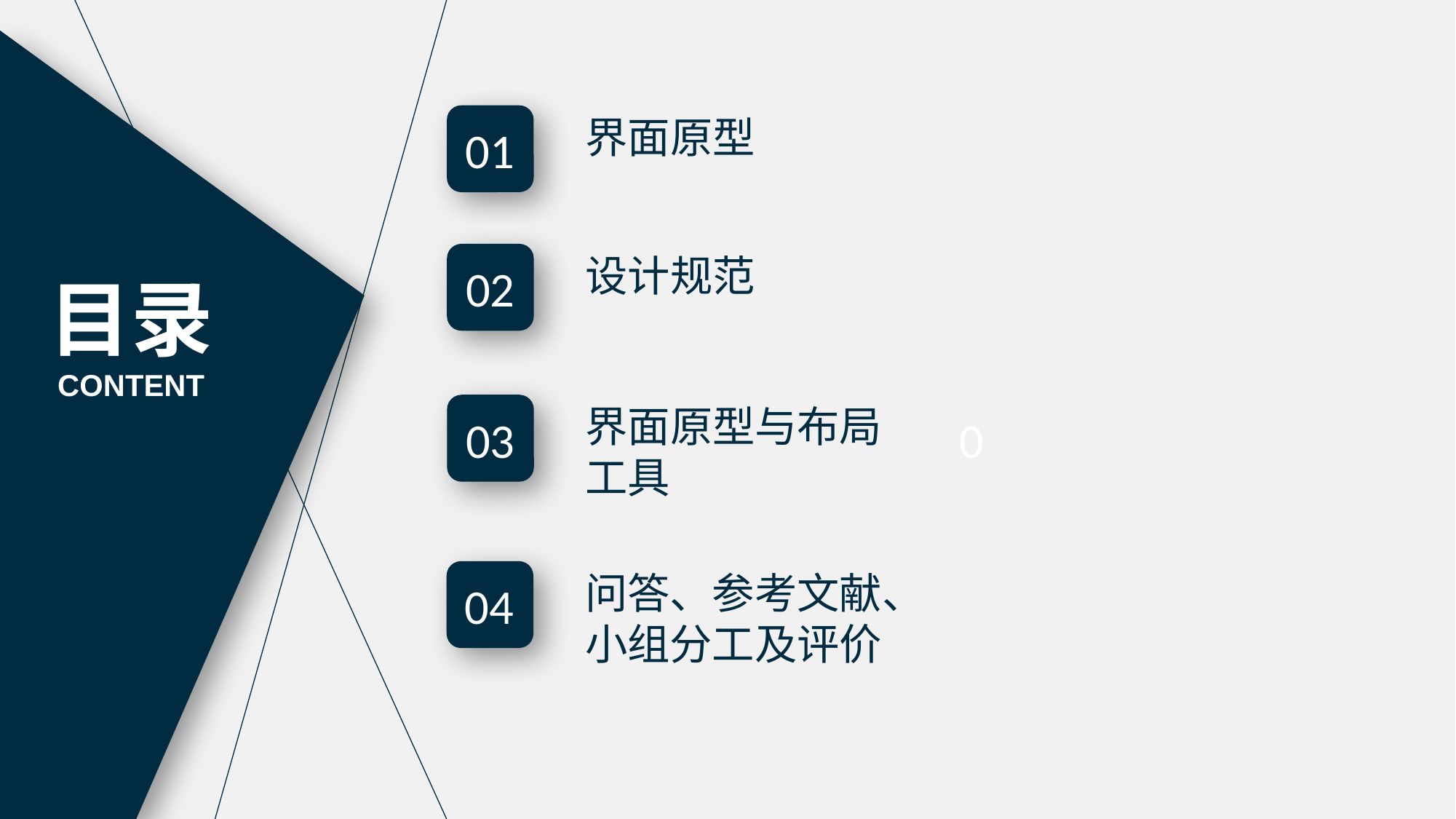

界面原型
01

设计规范
02
目录
CONTENT

界面原型与布局工具

0
03
问答、参考文献、小组分工及评价

04